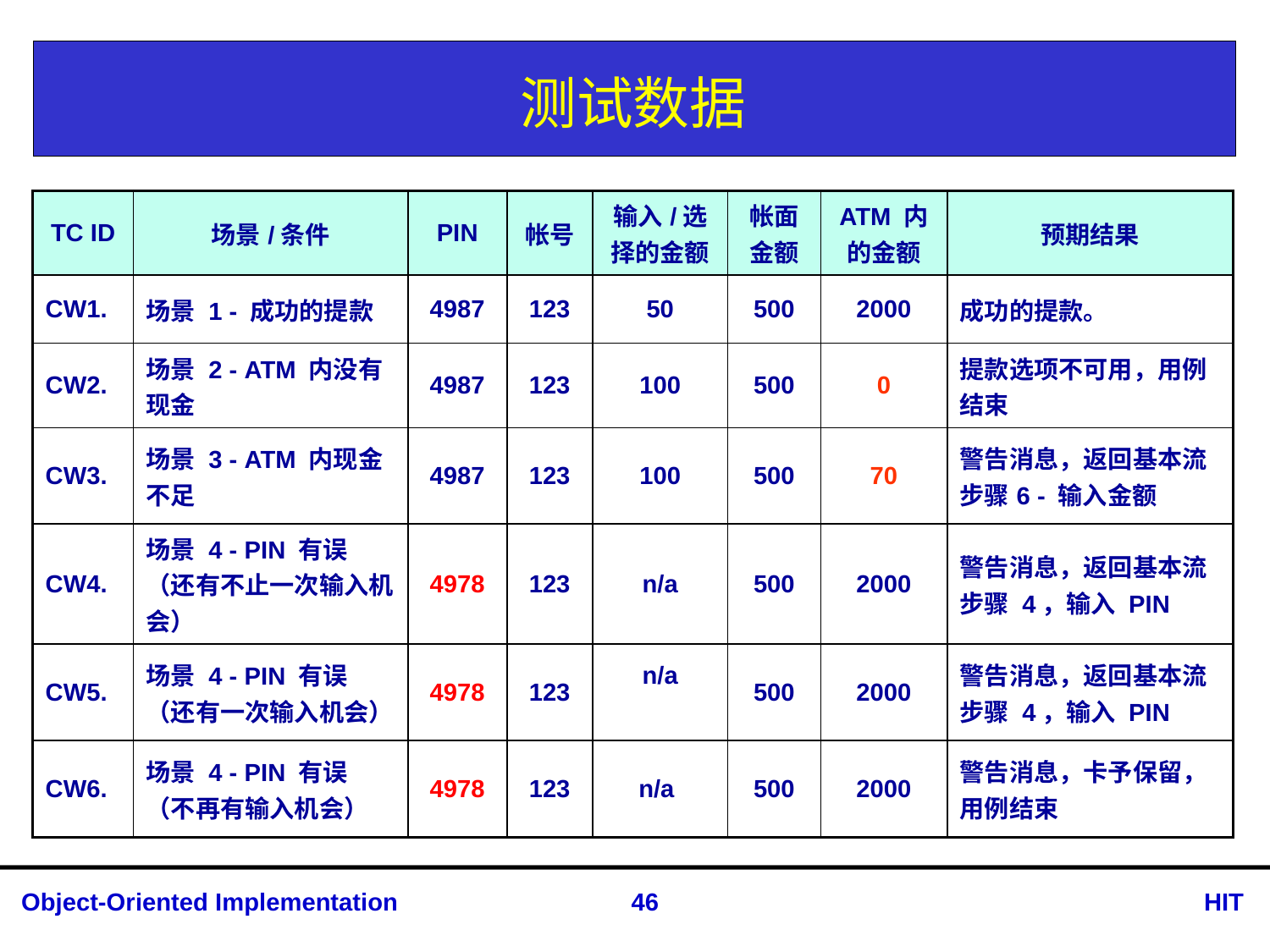

# 测试数据
| TC ID | 场景/条件 | PIN | 帐号 | 输入/选择的金额 | 帐面金额 | ATM 内的金额 | 预期结果 |
| --- | --- | --- | --- | --- | --- | --- | --- |
| CW1. | 场景 1 - 成功的提款 | 4987 | 123 | 50 | 500 | 2000 | 成功的提款。 |
| CW2. | 场景 2 - ATM 内没有现金 | 4987 | 123 | 100 | 500 | 0 | 提款选项不可用，用例结束 |
| CW3. | 场景 3 - ATM 内现金不足 | 4987 | 123 | 100 | 500 | 70 | 警告消息，返回基本流步骤6 - 输入金额 |
| CW4. | 场景 4 - PIN 有误（还有不止一次输入机会） | 4978 | 123 | n/a | 500 | 2000 | 警告消息，返回基本流步骤 4，输入 PIN |
| CW5. | 场景 4 - PIN 有误（还有一次输入机会） | 4978 | 123 | n/a | 500 | 2000 | 警告消息，返回基本流步骤 4，输入 PIN |
| CW6. | 场景 4 - PIN 有误（不再有输入机会） | 4978 | 123 | n/a | 500 | 2000 | 警告消息，卡予保留，用例结束 |